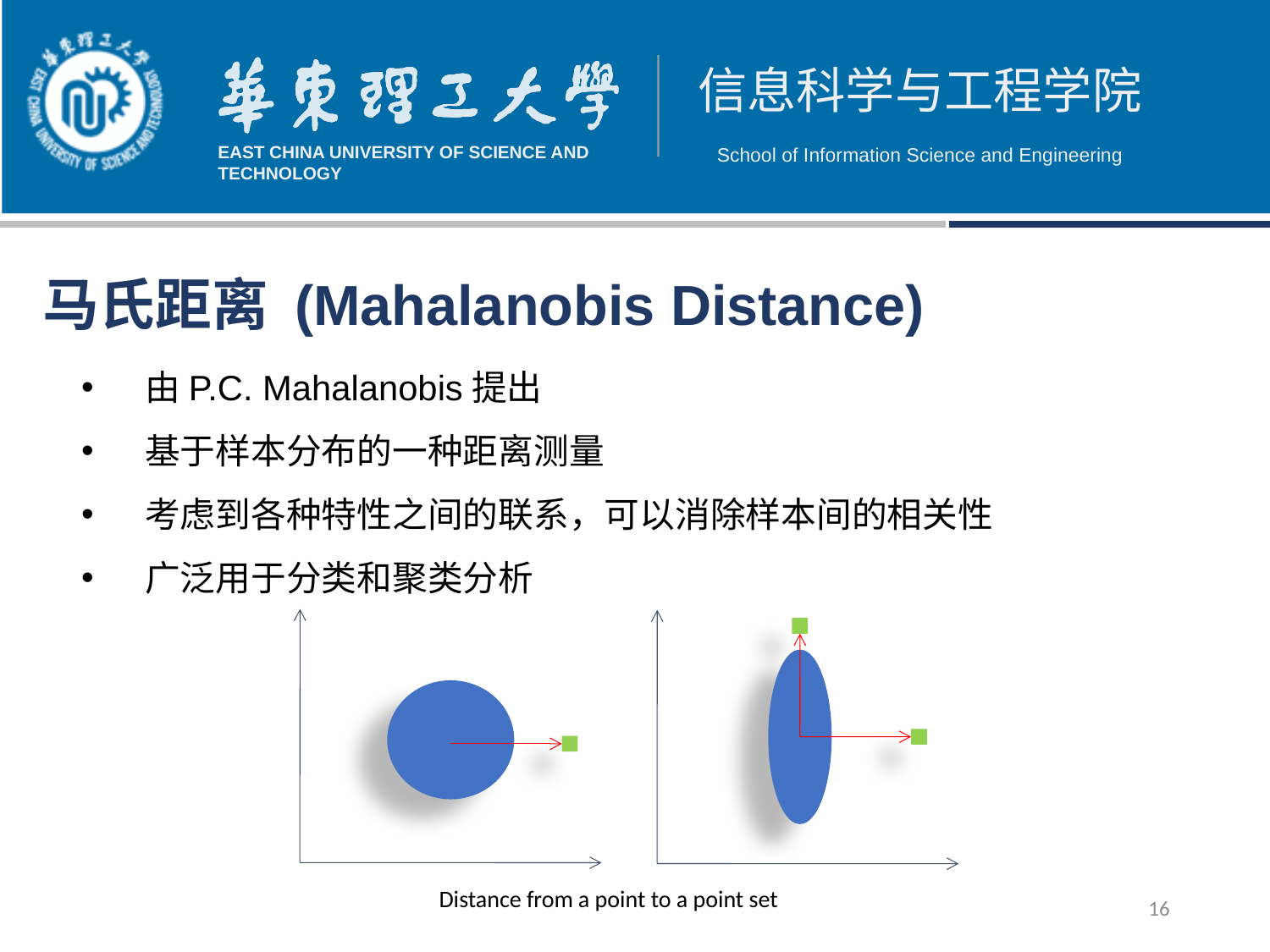

马氏距离 (Mahalanobis Distance)
由P.C. Mahalanobis提出
基于样本分布的一种距离测量
考虑到各种特性之间的联系，可以消除样本间的相关性
广泛用于分类和聚类分析

Distance from a point to a point set
16